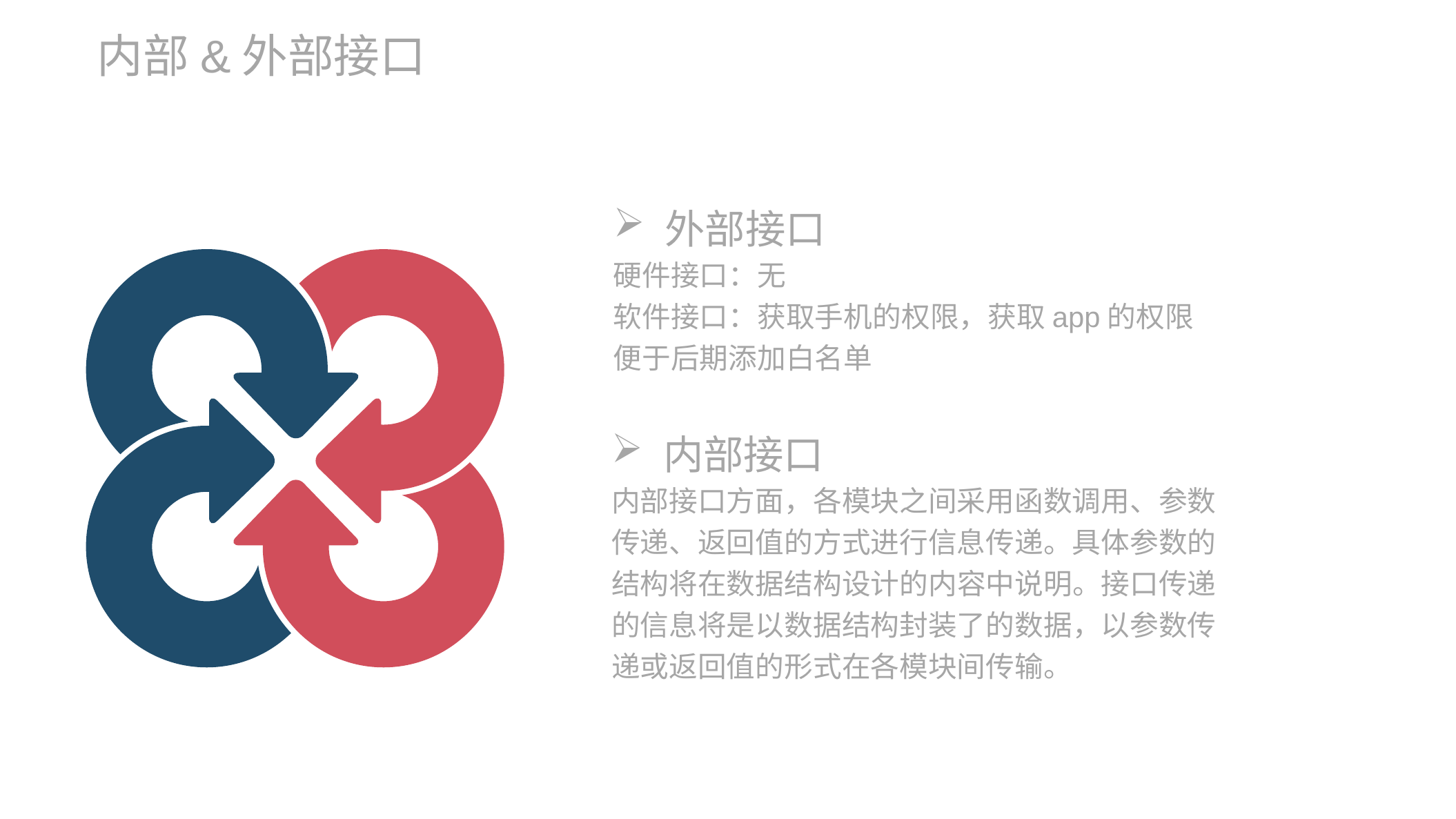

内部&外部接口
外部接口
硬件接口：无
软件接口：获取手机的权限，获取app的权限便于后期添加白名单

内部接口
内部接口方面，各模块之间采用函数调用、参数传递、返回值的方式进行信息传递。具体参数的结构将在数据结构设计的内容中说明。接口传递的信息将是以数据结构封装了的数据，以参数传递或返回值的形式在各模块间传输。